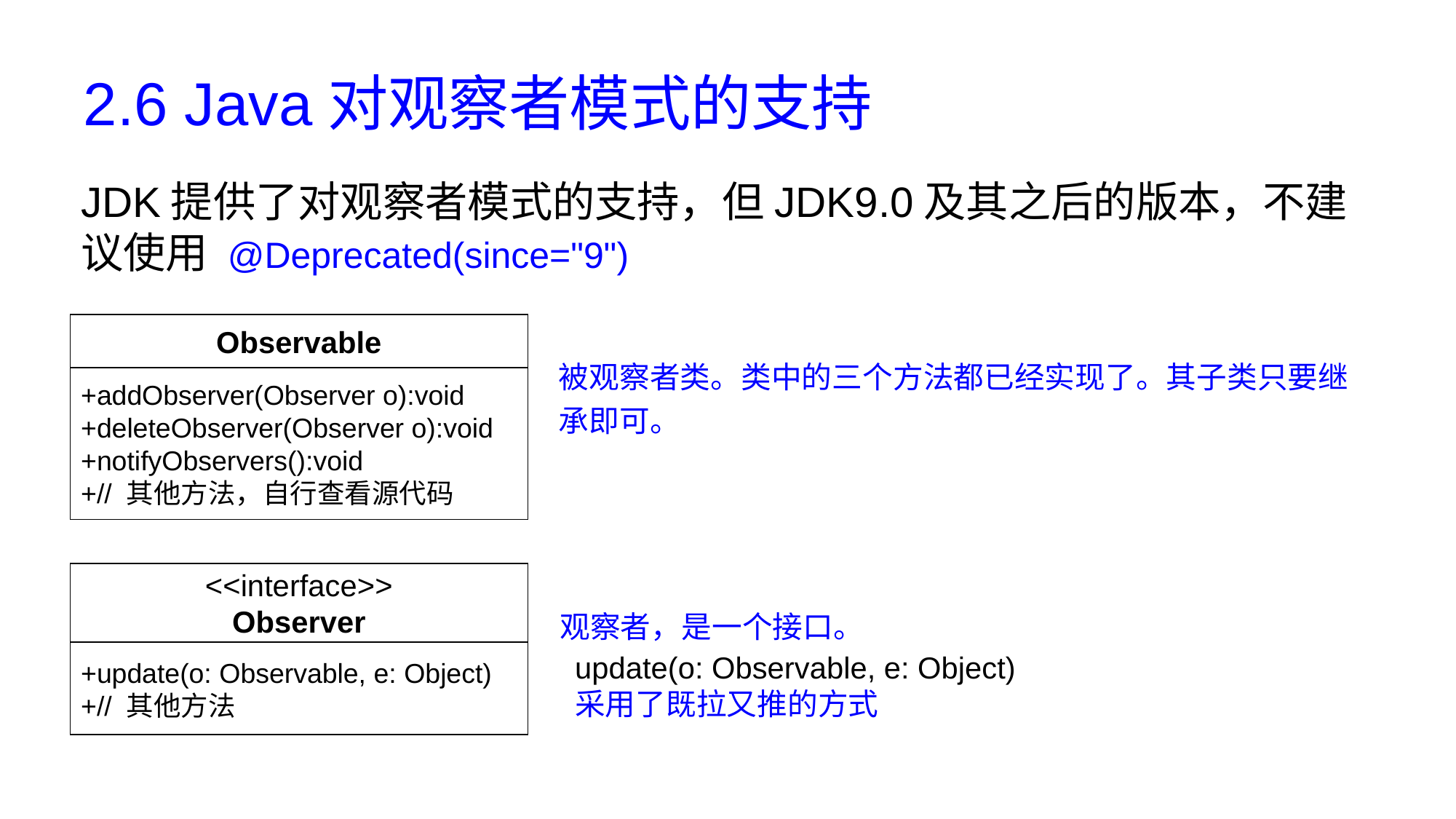

# 2.6 Java对观察者模式的支持
JDK提供了对观察者模式的支持，但JDK9.0及其之后的版本，不建议使用 @Deprecated(since="9")
Observable
+addObserver(Observer o):void
+deleteObserver(Observer o):void
+notifyObservers():void
+// 其他方法，自行查看源代码
被观察者类。类中的三个方法都已经实现了。其子类只要继承即可。
<<interface>>
Observer
+update(o: Observable, e: Object)
+// 其他方法
观察者，是一个接口。
update(o: Observable, e: Object)
采用了既拉又推的方式
34